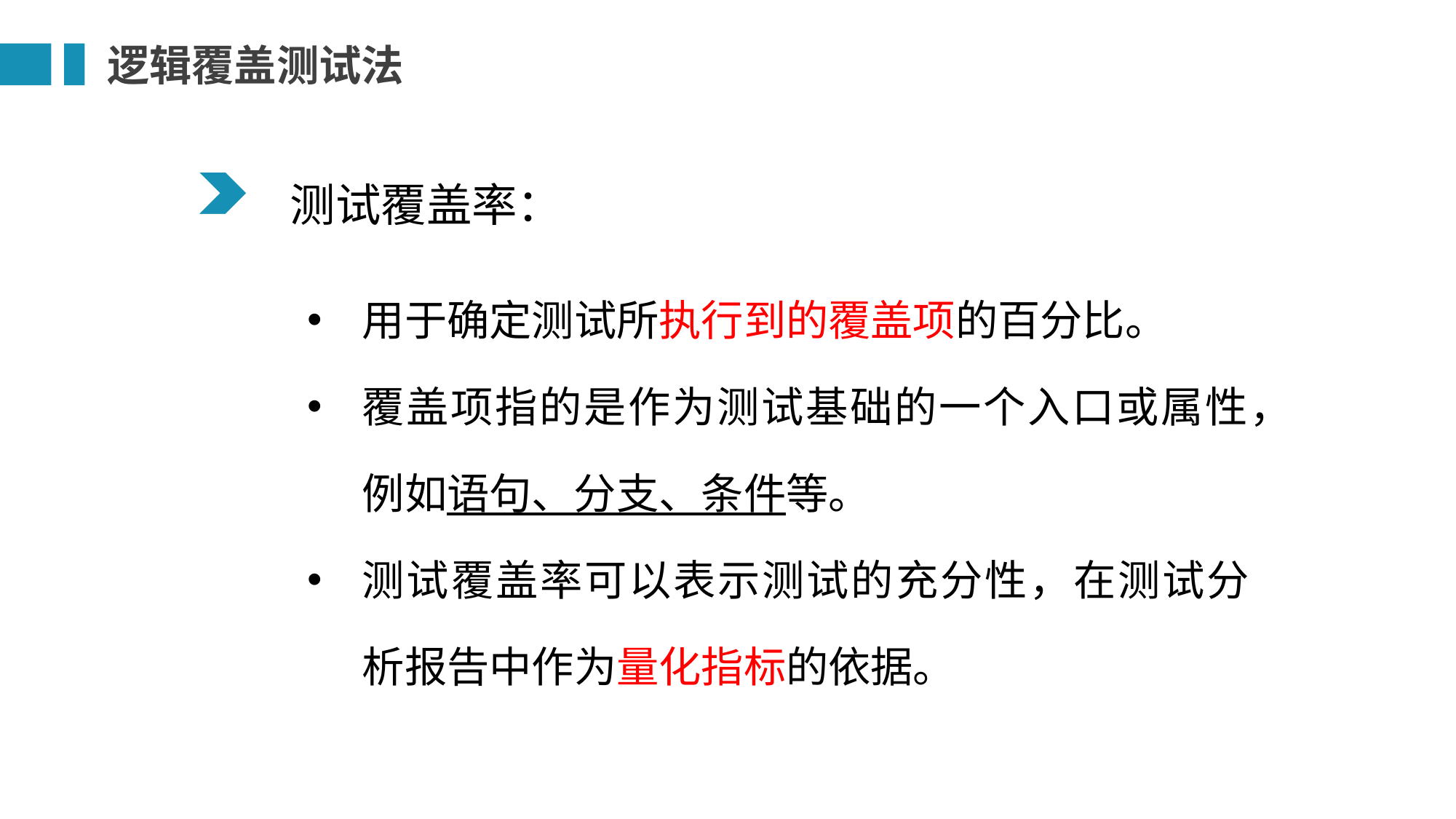

逻辑覆盖测试法

测试覆盖率：

用于确定测试所执行到的覆盖项的百分比。
覆盖项指的是作为测试基础的一个入口或属性，例如语句、分支、条件等。
测试覆盖率可以表示测试的充分性，在测试分析报告中作为量化指标的依据。
43